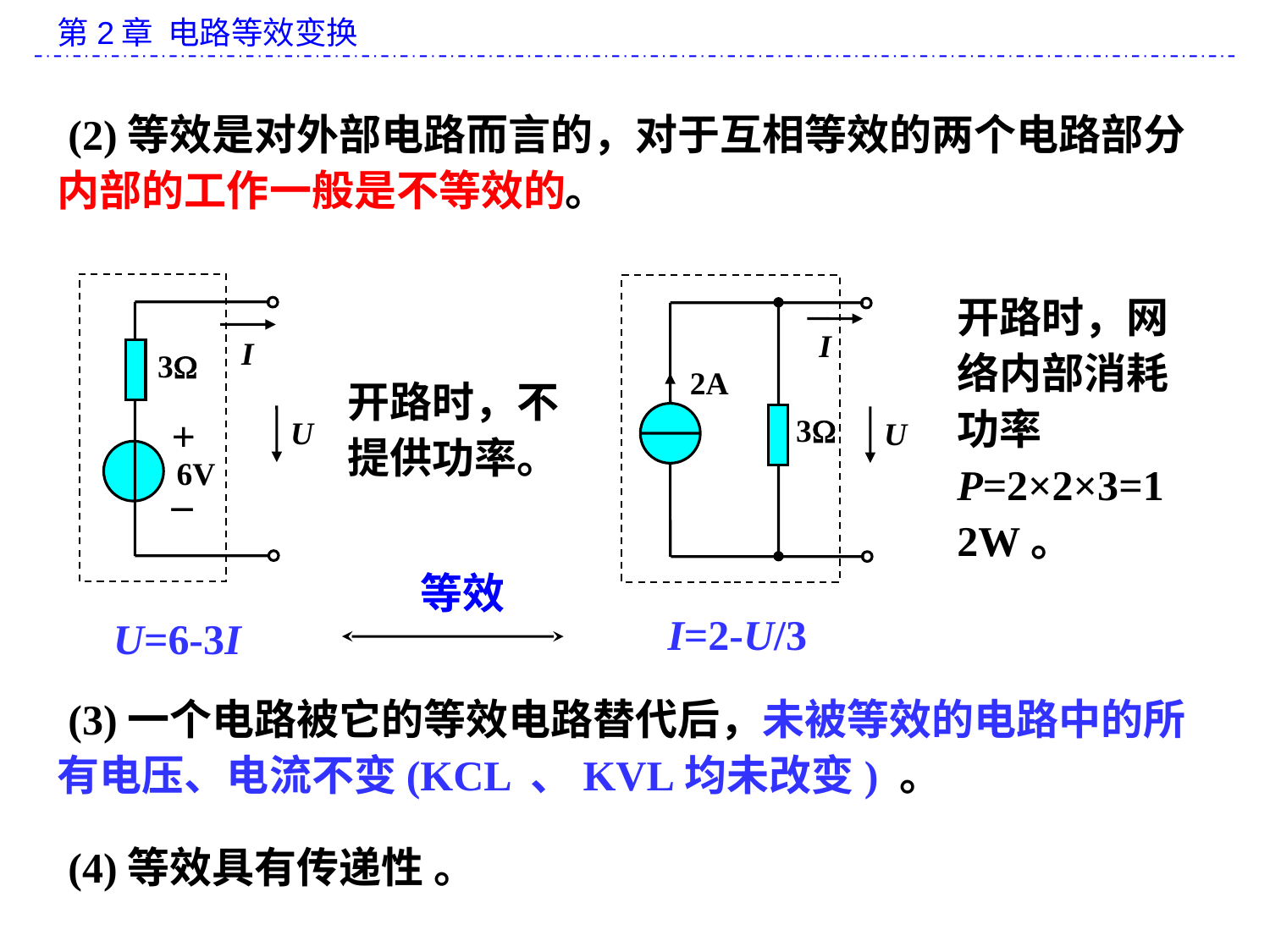

(2)等效是对外部电路而言的，对于互相等效的两个电路部分内部的工作一般是不等效的。

I
3Ω

+

U

6V
_

I
2A

3Ω

U

开路时，网络内部消耗功率P=2×2×3=12W。
开路时，不提供功率。
等效

I=2-U/3
U=6-3I
 (3)一个电路被它的等效电路替代后，未被等效的电路中的所有电压、电流不变(KCL 、KVL均未改变) 。
 (4)等效具有传递性 。